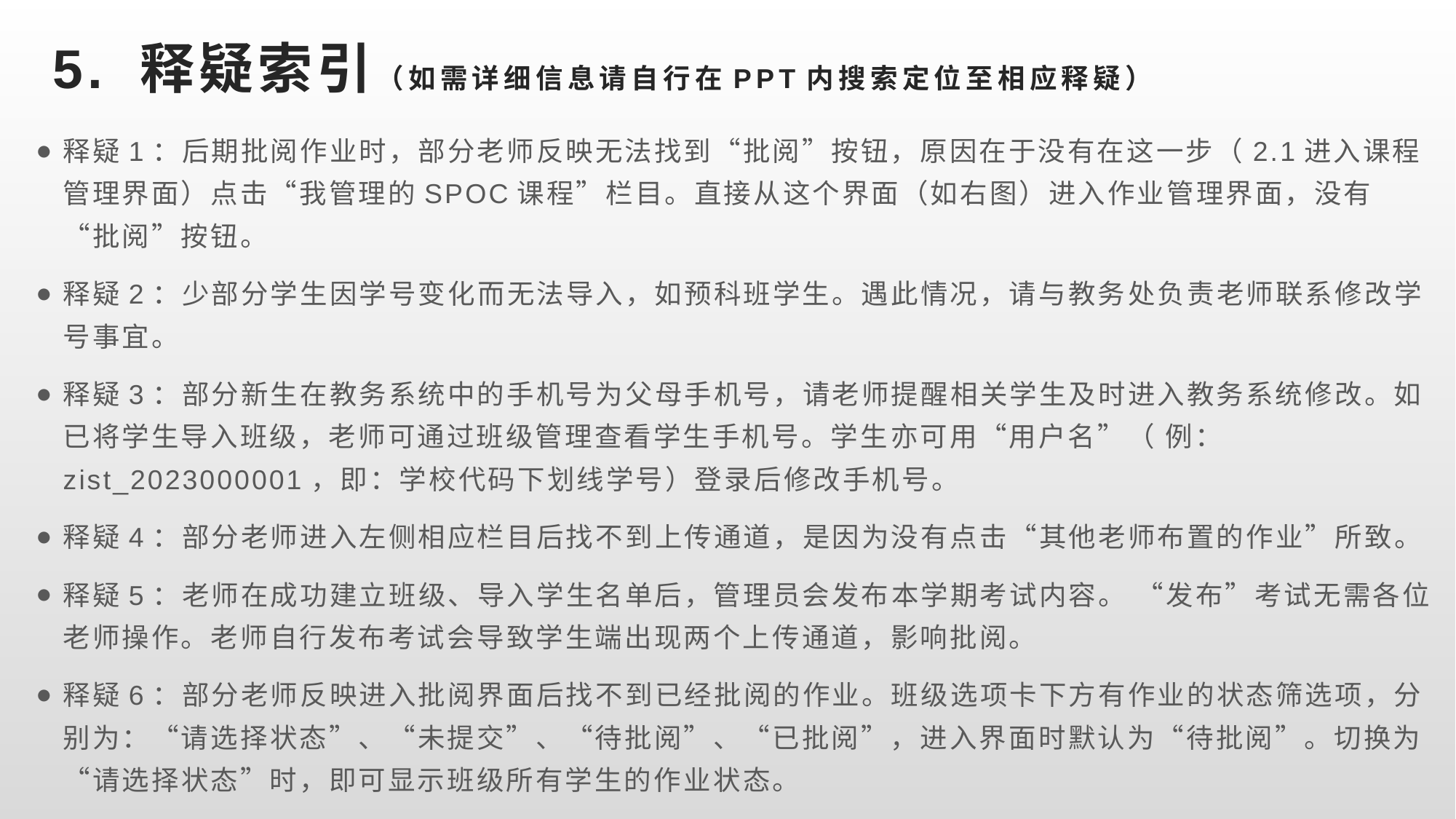

# 5. 释疑索引（如需详细信息请自行在PPT内搜索定位至相应释疑）
释疑1：后期批阅作业时，部分老师反映无法找到“批阅”按钮，原因在于没有在这一步（2.1进入课程管理界面）点击“我管理的SPOC课程”栏目。直接从这个界面（如右图）进入作业管理界面，没有“批阅”按钮。
释疑2：少部分学生因学号变化而无法导入，如预科班学生。遇此情况，请与教务处负责老师联系修改学号事宜。
释疑3：部分新生在教务系统中的手机号为父母手机号，请老师提醒相关学生及时进入教务系统修改。如已将学生导入班级，老师可通过班级管理查看学生手机号。学生亦可用“用户名”（ 例：zist_2023000001，即：学校代码下划线学号）登录后修改手机号。
释疑4：部分老师进入左侧相应栏目后找不到上传通道，是因为没有点击“其他老师布置的作业”所致。
释疑5：老师在成功建立班级、导入学生名单后，管理员会发布本学期考试内容。 “发布”考试无需各位老师操作。老师自行发布考试会导致学生端出现两个上传通道，影响批阅。
释疑6：部分老师反映进入批阅界面后找不到已经批阅的作业。班级选项卡下方有作业的状态筛选项，分别为：“请选择状态”、“未提交”、“待批阅”、“已批阅”，进入界面时默认为“待批阅”。切换为“请选择状态”时，即可显示班级所有学生的作业状态。